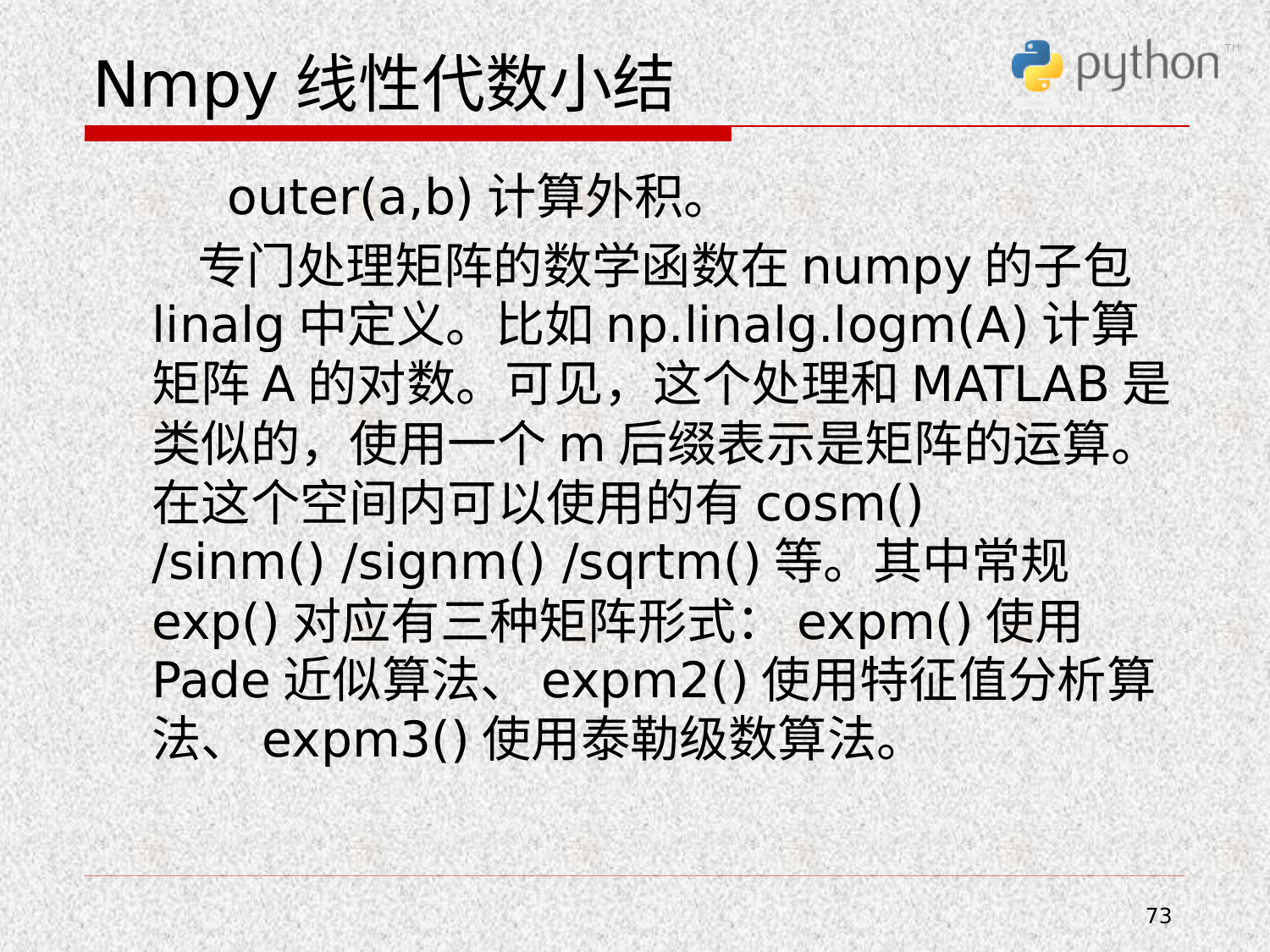

# Nmpy线性代数小结
         outer(a,b)计算外积。
         专门处理矩阵的数学函数在numpy的子包linalg中定义。比如np.linalg.logm(A)计算矩阵A的对数。可见，这个处理和MATLAB是类似的，使用一个m后缀表示是矩阵的运算。在这个空间内可以使用的有cosm() /sinm() /signm() /sqrtm()等。其中常规exp()对应有三种矩阵形式：expm()使用Pade近似算法、expm2()使用特征值分析算法、expm3()使用泰勒级数算法。

73